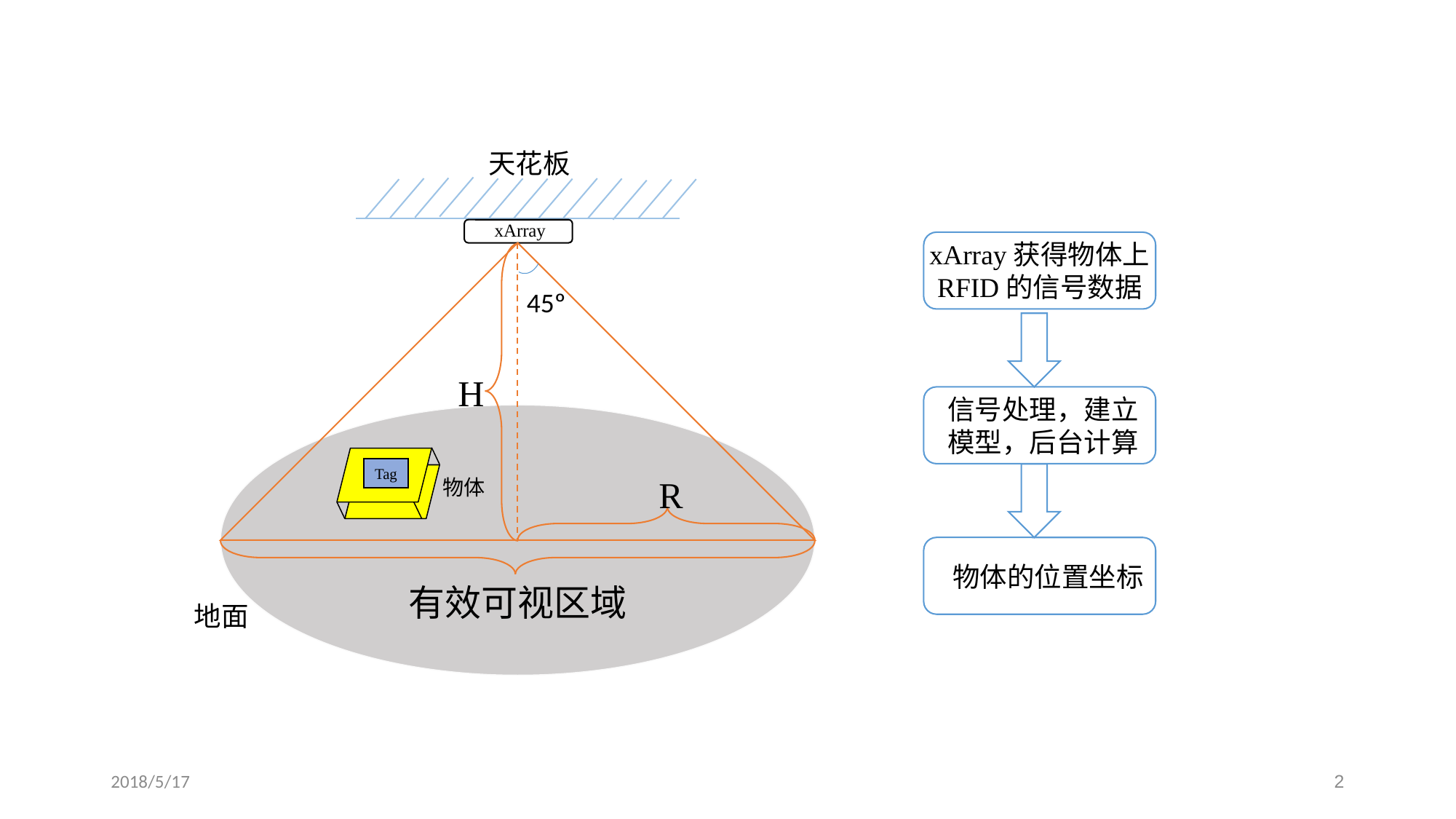

天花板
xArray

45º
H

Tag
R
物体
有效可视区域
地面
xArray获得物体上
RFID的信号数据

信号处理，建立
模型，后台计算

物体的位置坐标
2018/5/17
2